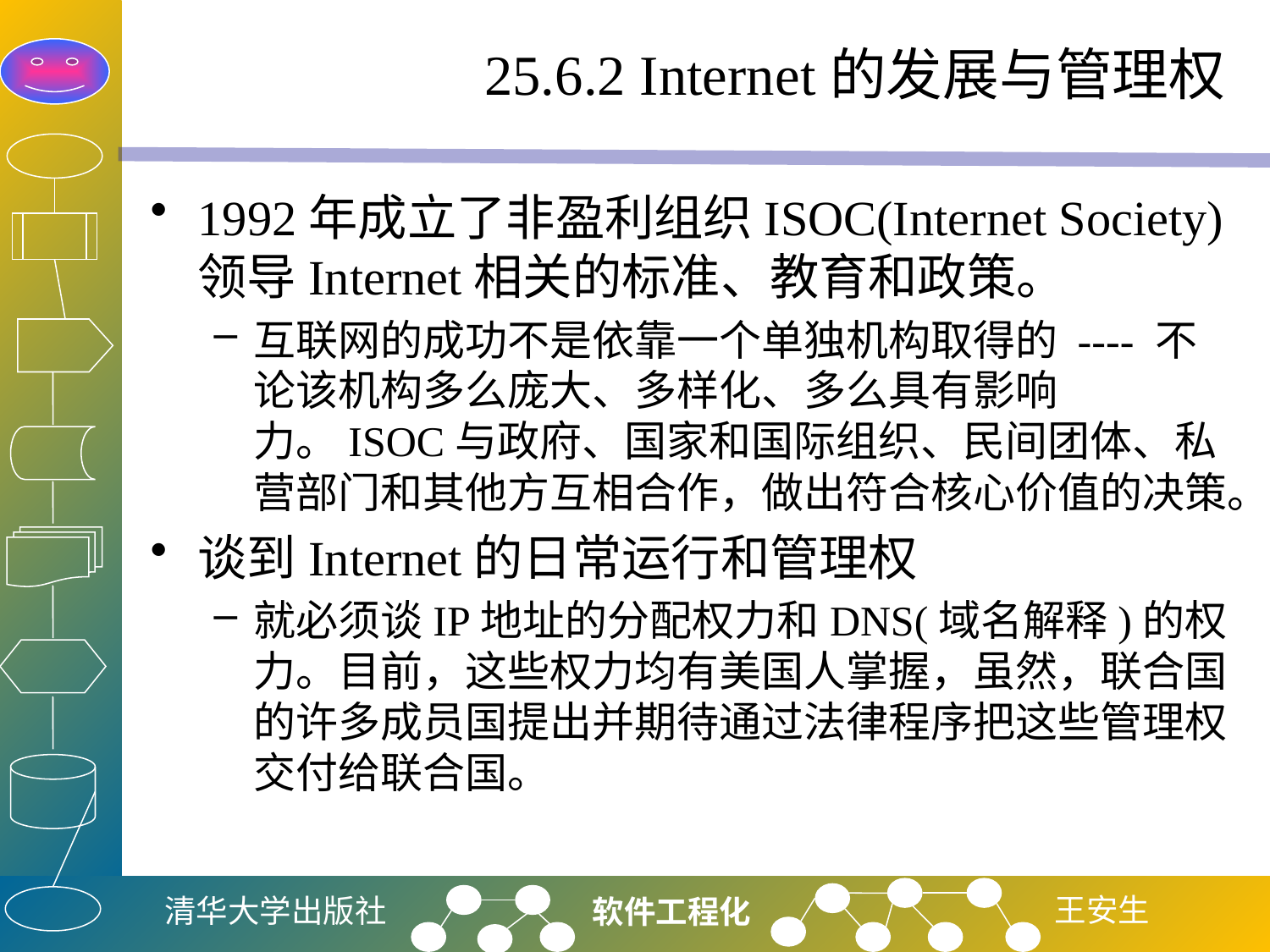

# 25.6.2 Internet的发展与管理权
1992年成立了非盈利组织ISOC(Internet Society)领导Internet相关的标准、教育和政策。
互联网的成功不是依靠一个单独机构取得的 ---- 不论该机构多么庞大、多样化、多么具有影响力。ISOC与政府、国家和国际组织、民间团体、私营部门和其他方互相合作，做出符合核心价值的决策。
谈到Internet的日常运行和管理权
就必须谈IP地址的分配权力和DNS(域名解释)的权力。目前，这些权力均有美国人掌握，虽然，联合国的许多成员国提出并期待通过法律程序把这些管理权交付给联合国。